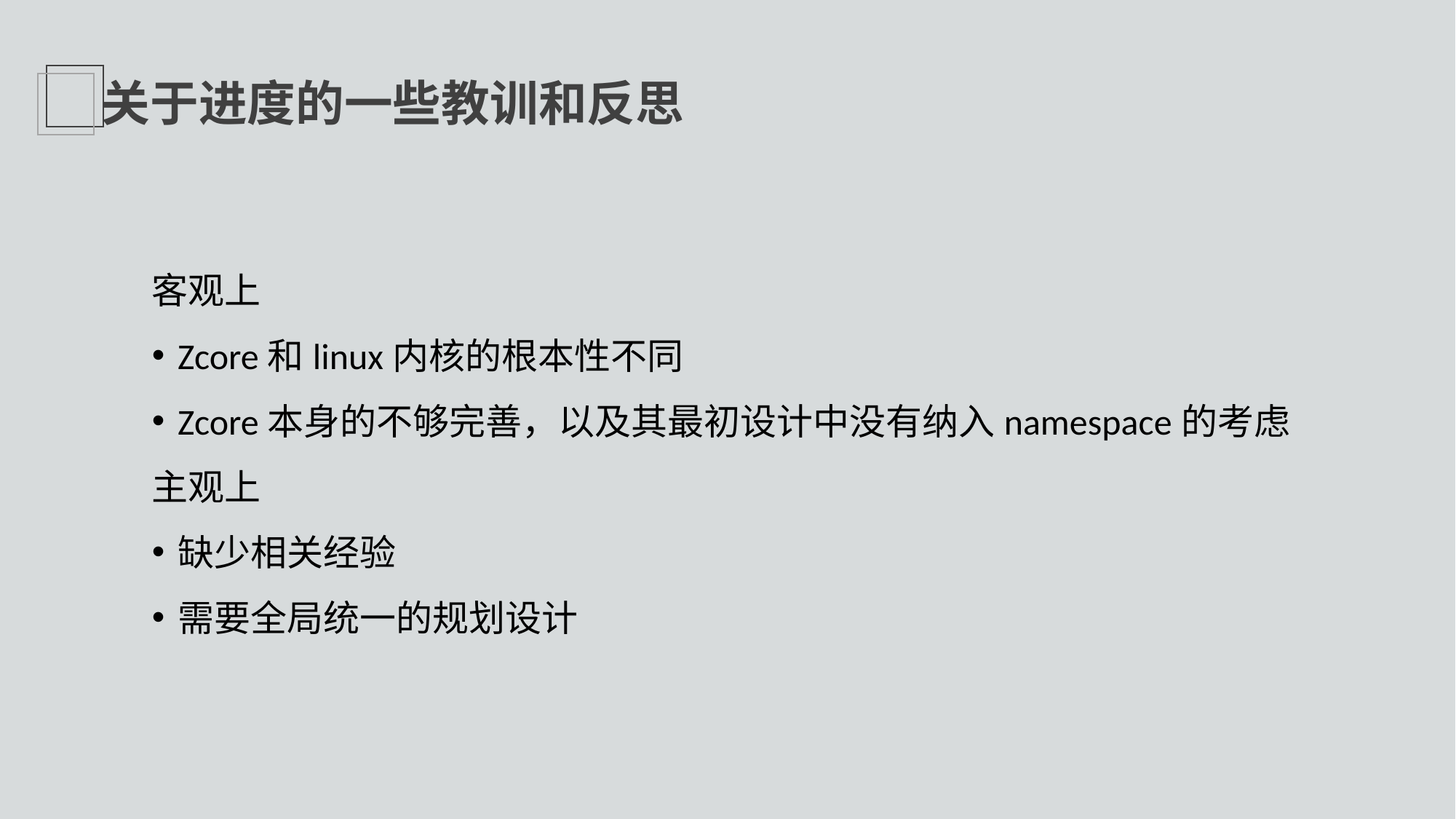

关于进度的一些教训和反思
客观上
Zcore和linux内核的根本性不同
Zcore本身的不够完善，以及其最初设计中没有纳入namespace的考虑
主观上
缺少相关经验
需要全局统一的规划设计